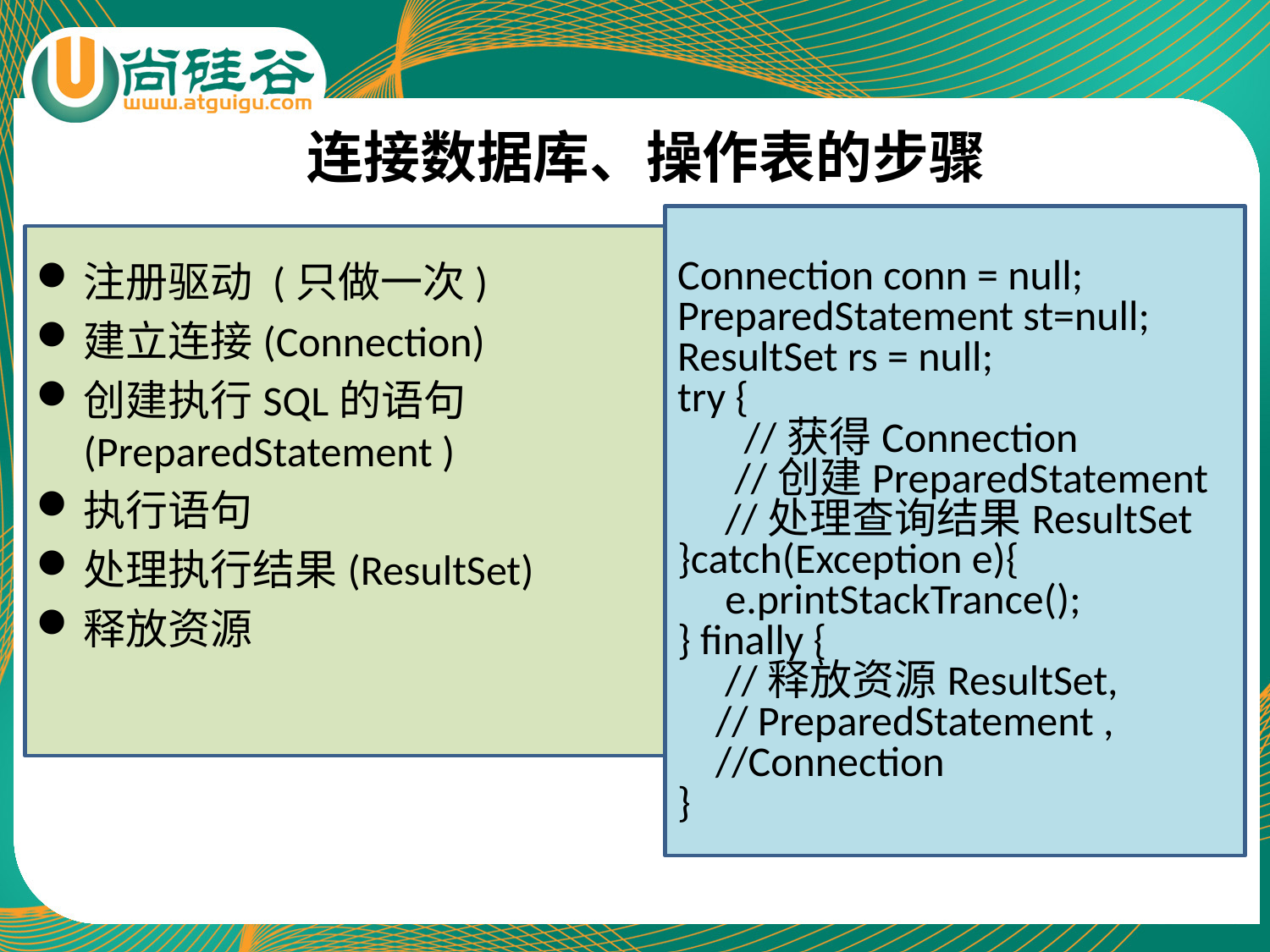

# 连接数据库、操作表的步骤

注册驱动 (只做一次)
建立连接(Connection)
创建执行SQL的语句(PreparedStatement )
执行语句
处理执行结果(ResultSet)
释放资源
Connection conn = null;
PreparedStatement st=null;
ResultSet rs = null;
try {
       //获得Connection
      //创建PreparedStatement
     //处理查询结果ResultSet
}catch(Exception e){
     e.printStackTrance();
} finally {
     //释放资源ResultSet,
    // PreparedStatement ,
    //Connection
}